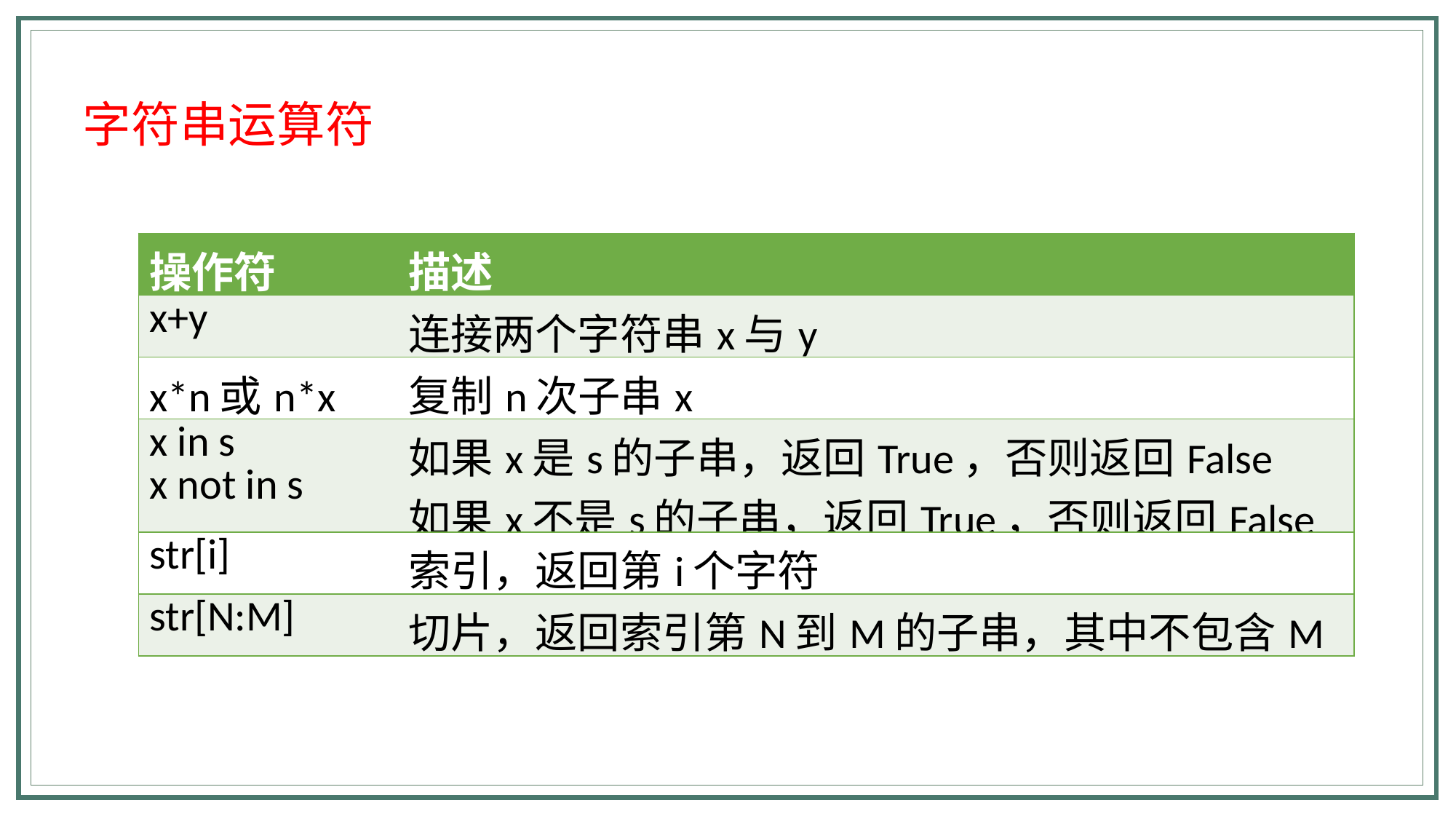

字符串运算符

| 操作符 | 描述 |
| --- | --- |
| x+y | 连接两个字符串x与y |
| x\*n或n\*x | 复制n次子串x |
| x in s x not in s | 如果x是s的子串，返回True，否则返回False 如果x不是s的子串，返回True，否则返回False |
| str[i] | 索引，返回第i个字符 |
| str[N:M] | 切片，返回索引第N到M的子串，其中不包含M |